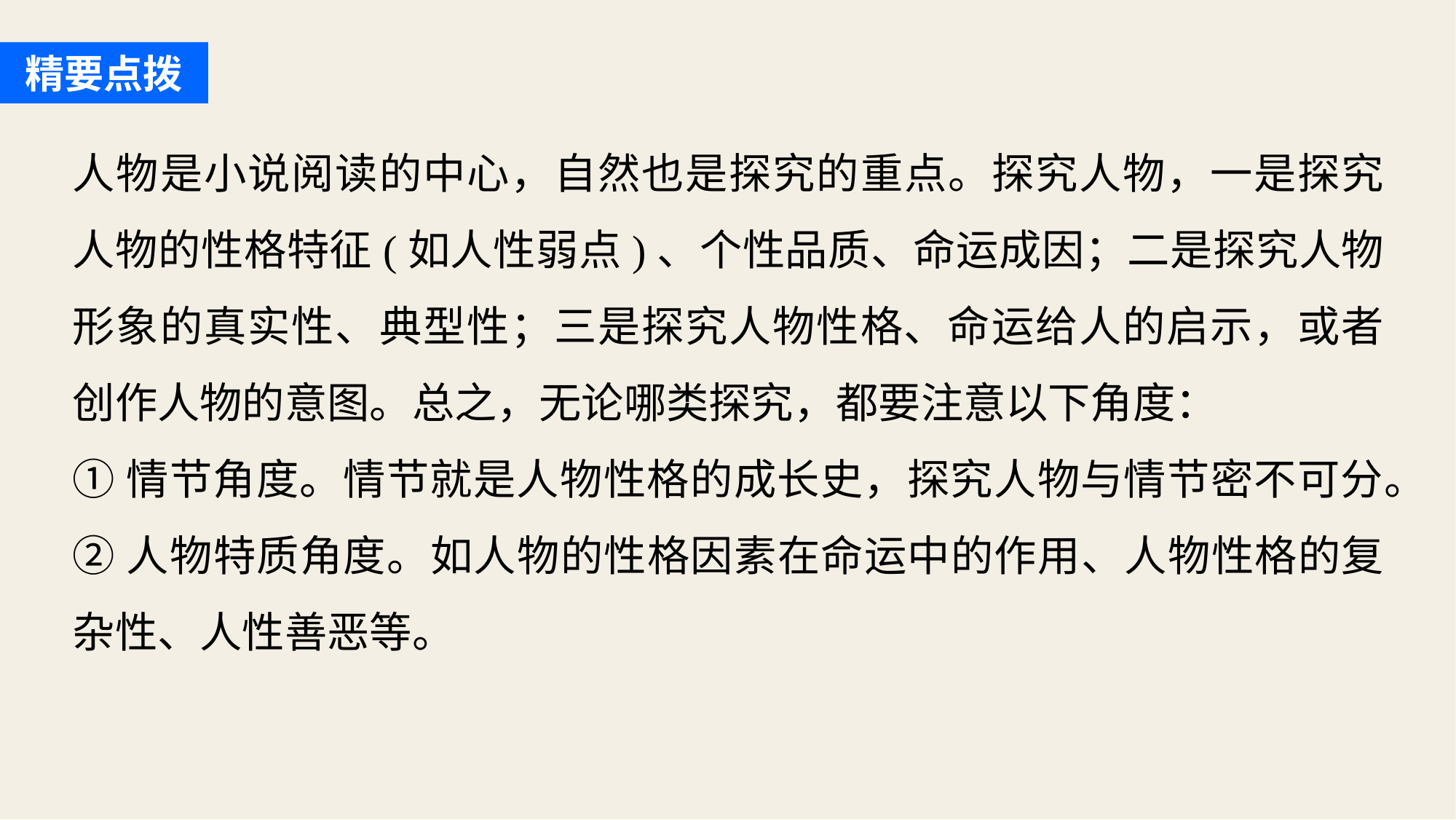

精要点拨
人物是小说阅读的中心，自然也是探究的重点。探究人物，一是探究人物的性格特征(如人性弱点)、个性品质、命运成因；二是探究人物形象的真实性、典型性；三是探究人物性格、命运给人的启示，或者创作人物的意图。总之，无论哪类探究，都要注意以下角度：
①情节角度。情节就是人物性格的成长史，探究人物与情节密不可分。
②人物特质角度。如人物的性格因素在命运中的作用、人物性格的复杂性、人性善恶等。